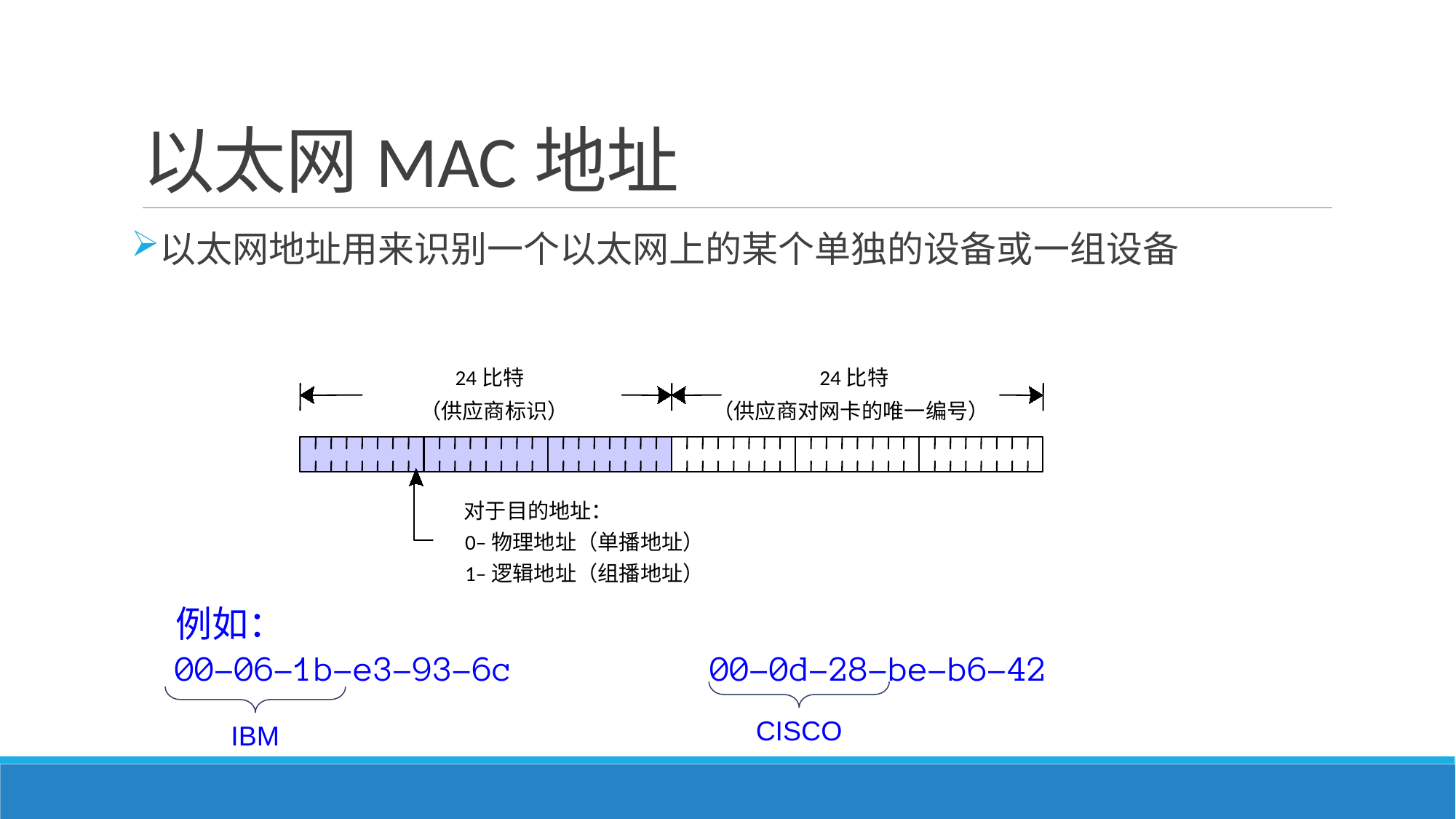

# 以太网MAC地址
以太网地址用来识别一个以太网上的某个单独的设备或一组设备

24比特
24比特

（供应商标识）
（供应商对网卡的唯一编号）

对于目的地址：
0–物理地址（单播地址）
1–逻辑地址（组播地址）
例如：
00-06-1b-e3-93-6c          00-0d-28-be-b6-42

CISCO

IBM